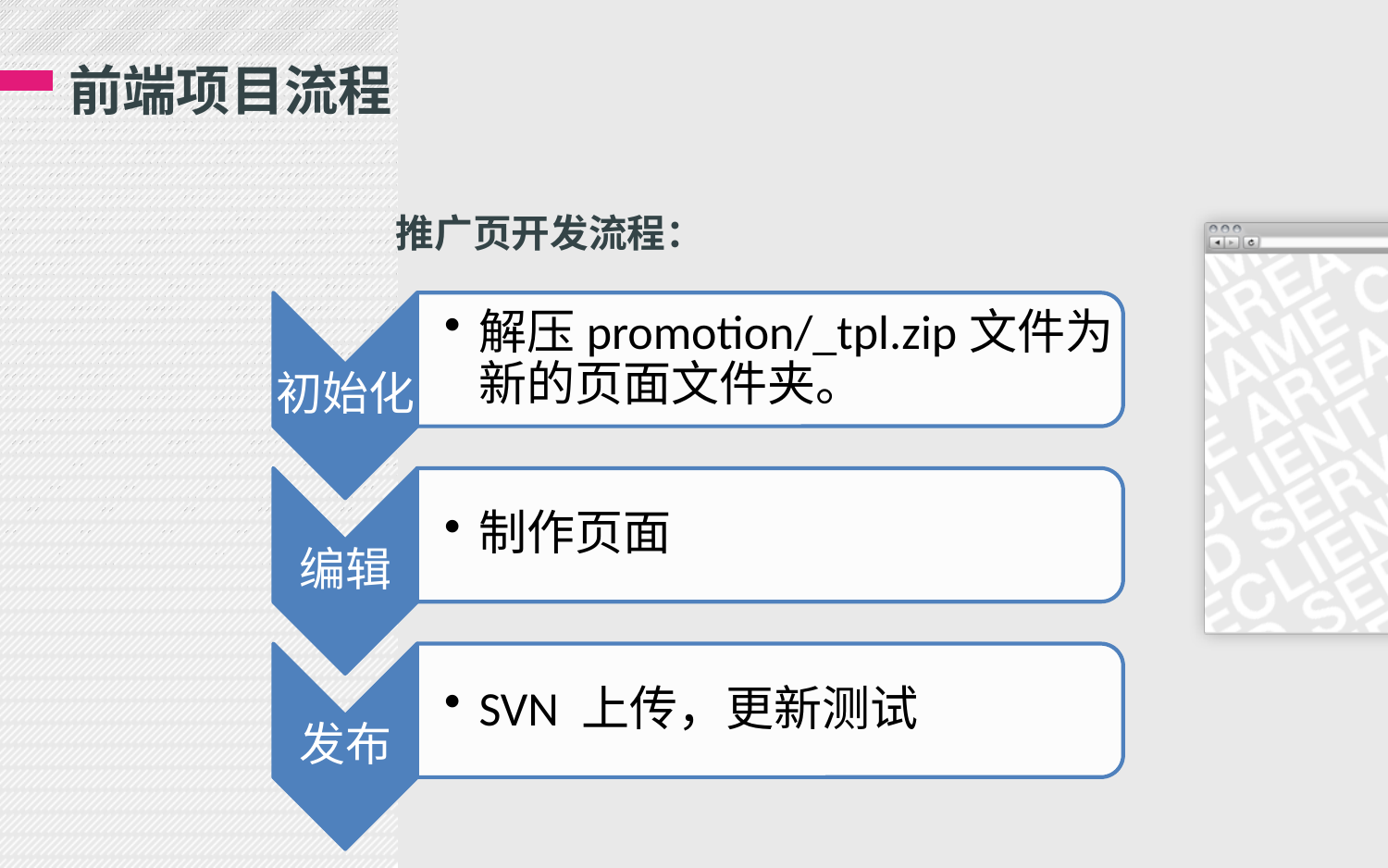

# 前端项目流程
推广页开发流程：
初始化
解压promotion/_tpl.zip文件为新的页面文件夹。
编辑
制作页面
发布
SVN 上传，更新测试